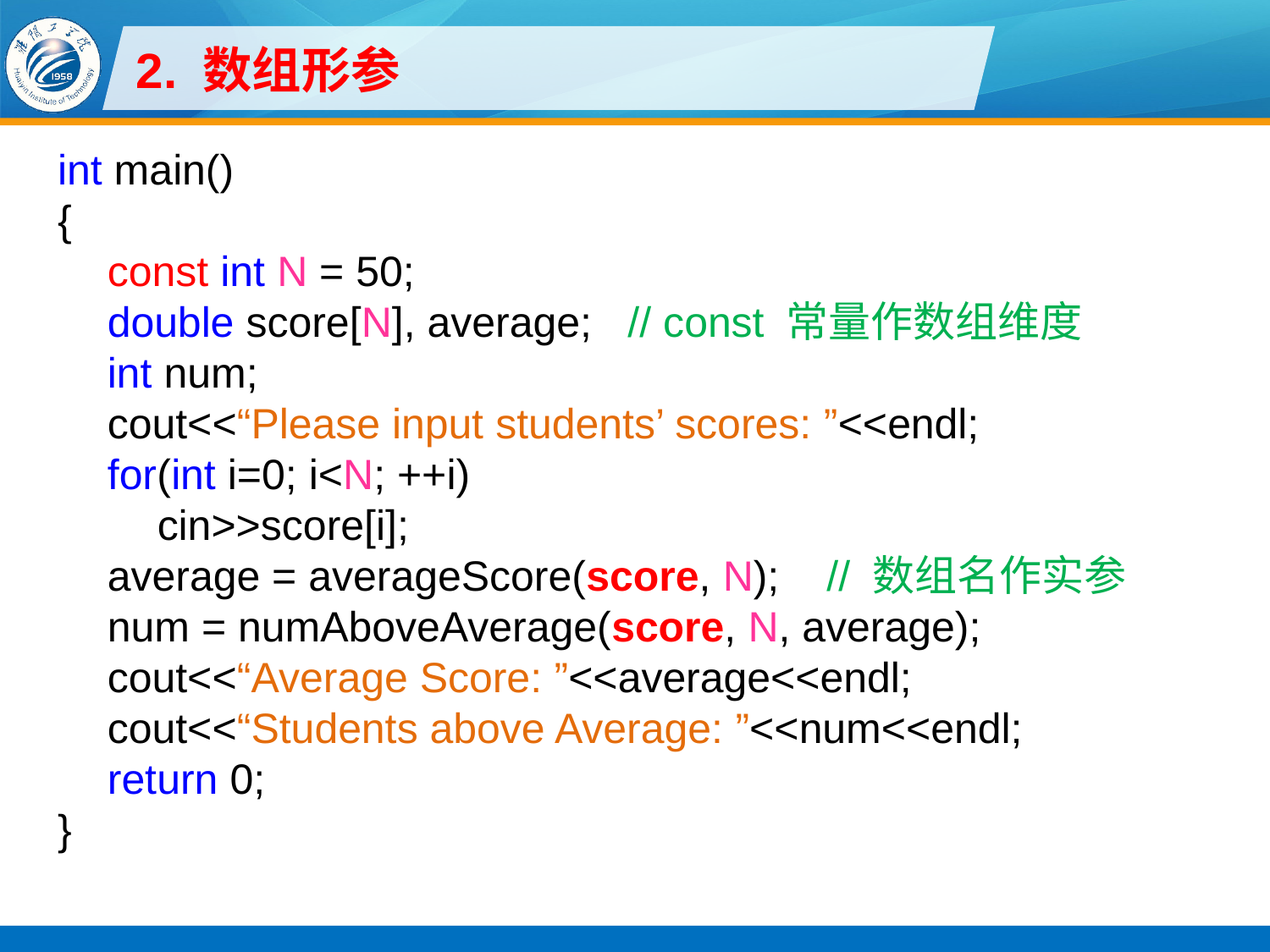

# 2. 数组形参
int main()
{
const int N = 50;
double score[N], average;   // const 常量作数组维度
int num;
cout<<“Please input students’ scores: ”<<endl;
for(int i=0; i<N; ++i)
cin>>score[i];
average = averageScore(score, N);    // 数组名作实参
num = numAboveAverage(score, N, average);
cout<<“Average Score: ”<<average<<endl;
cout<<“Students above Average: ”<<num<<endl;
return 0;
}